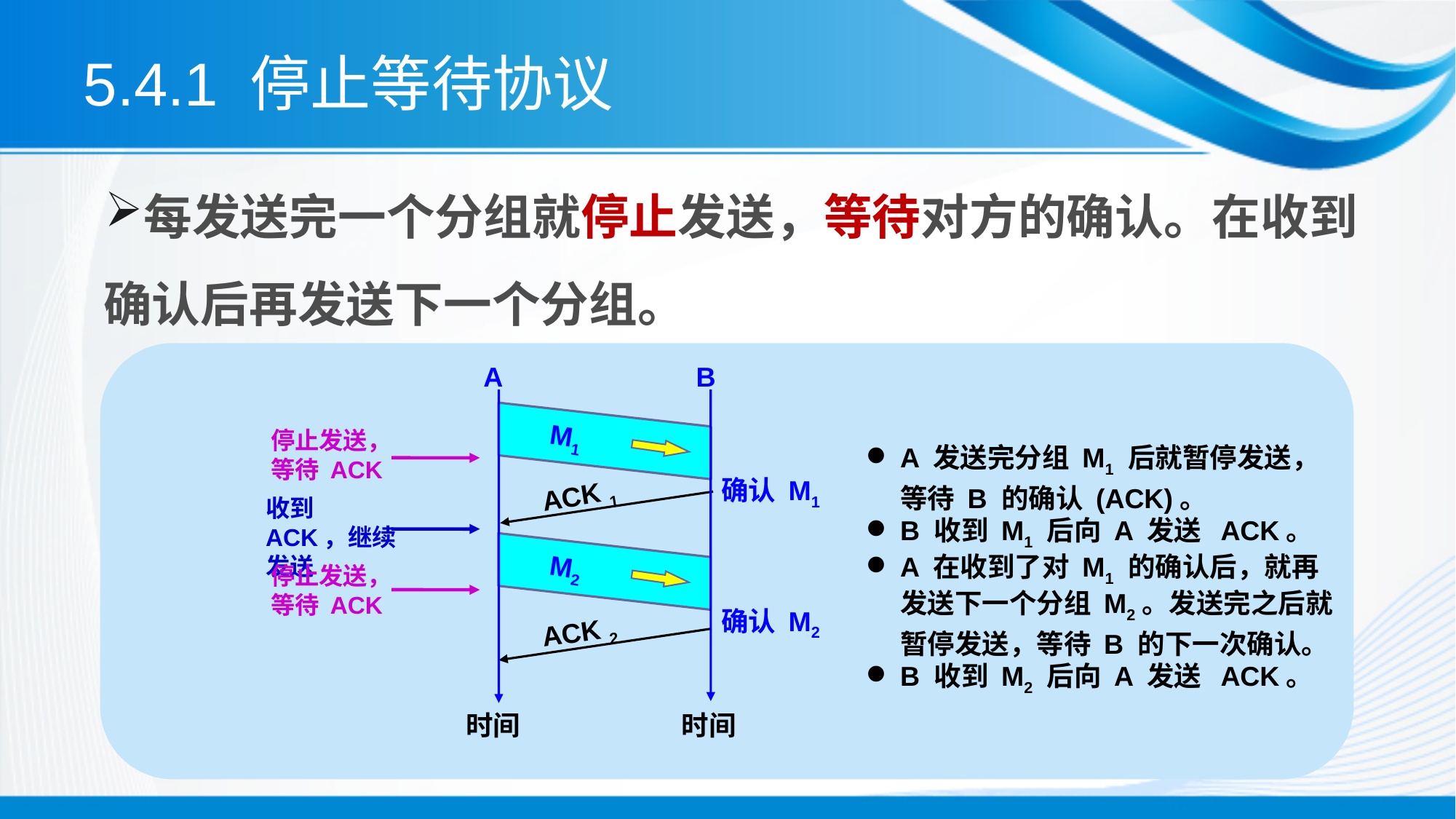

# 5.4.1 停止等待协议
每发送完一个分组就停止发送，等待对方的确认。在收到确认后再发送下一个分组。

A
B

时间
时间

M1

停止发送，等待 ACK

A 发送完分组 M1 后就暂停发送，等待 B 的确认 (ACK)。
B 收到 M1 后向 A 发送  ACK。
A 在收到了对 M1 的确认后，就再发送下一个分组 M2。发送完之后就暂停发送，等待 B 的下一次确认。
B 收到 M2 后向 A 发送  ACK。
确认 M1
ACK 1

收到 ACK，继续发送

M2

停止发送，等待 ACK

确认 M2
ACK 2